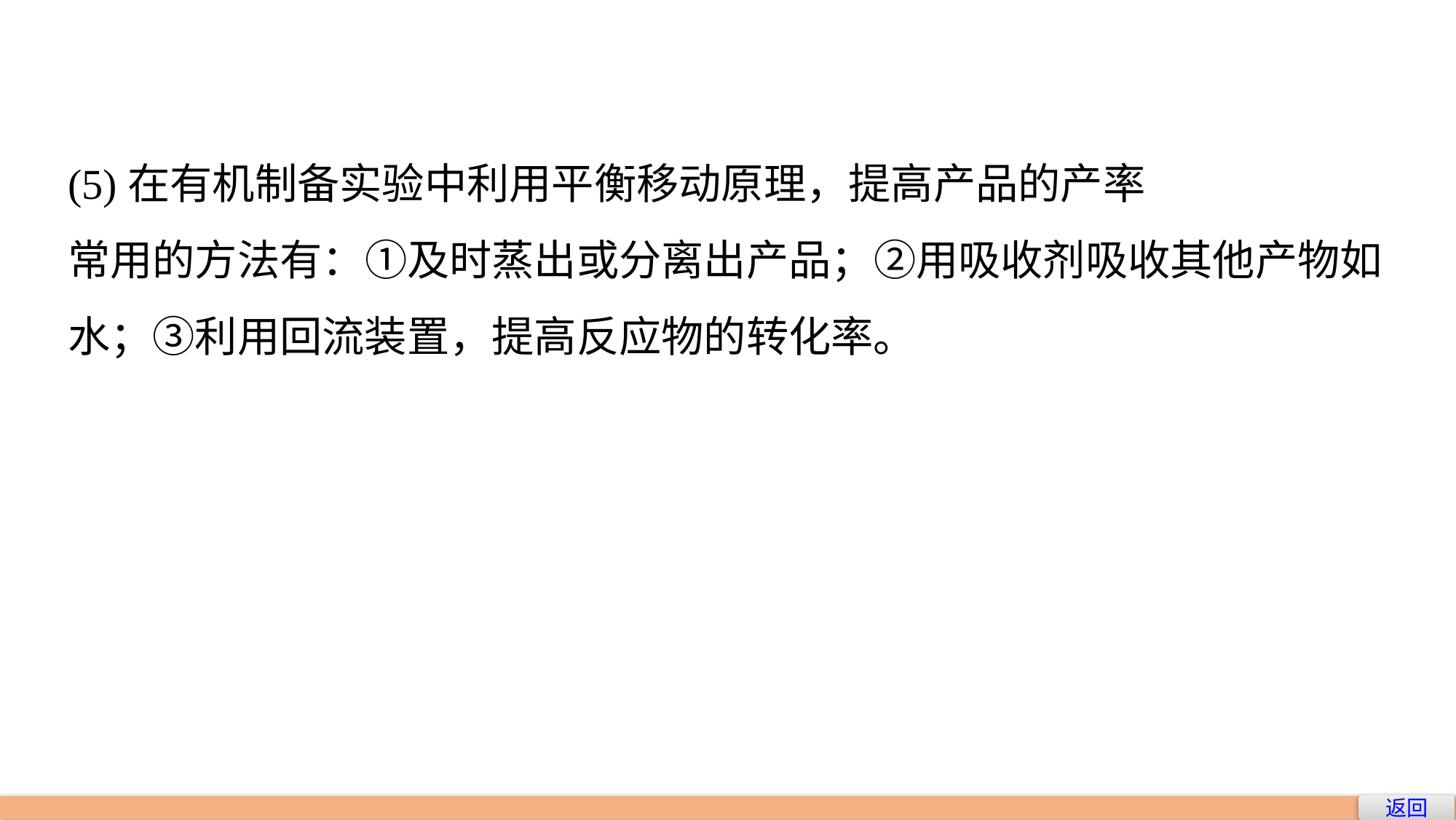

(5)在有机制备实验中利用平衡移动原理，提高产品的产率
常用的方法有：①及时蒸出或分离出产品；②用吸收剂吸收其他产物如水；③利用回流装置，提高反应物的转化率。
返回